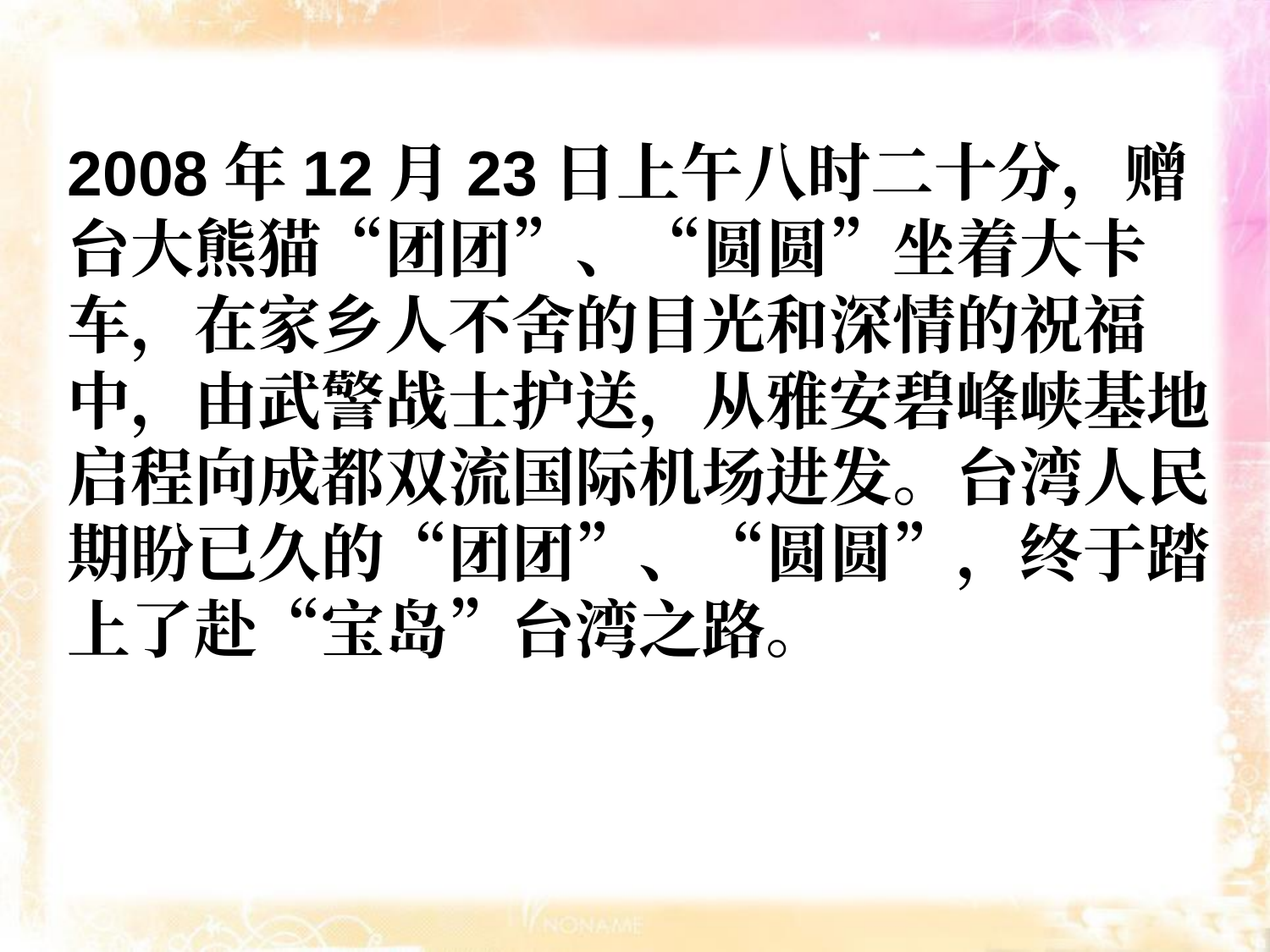

2008年12月23日上午八时二十分，赠台大熊猫“团团”、“圆圆”坐着大卡车，在家乡人不舍的目光和深情的祝福中，由武警战士护送，从雅安碧峰峡基地启程向成都双流国际机场进发。台湾人民期盼已久的“团团”、“圆圆”，终于踏上了赴“宝岛”台湾之路。